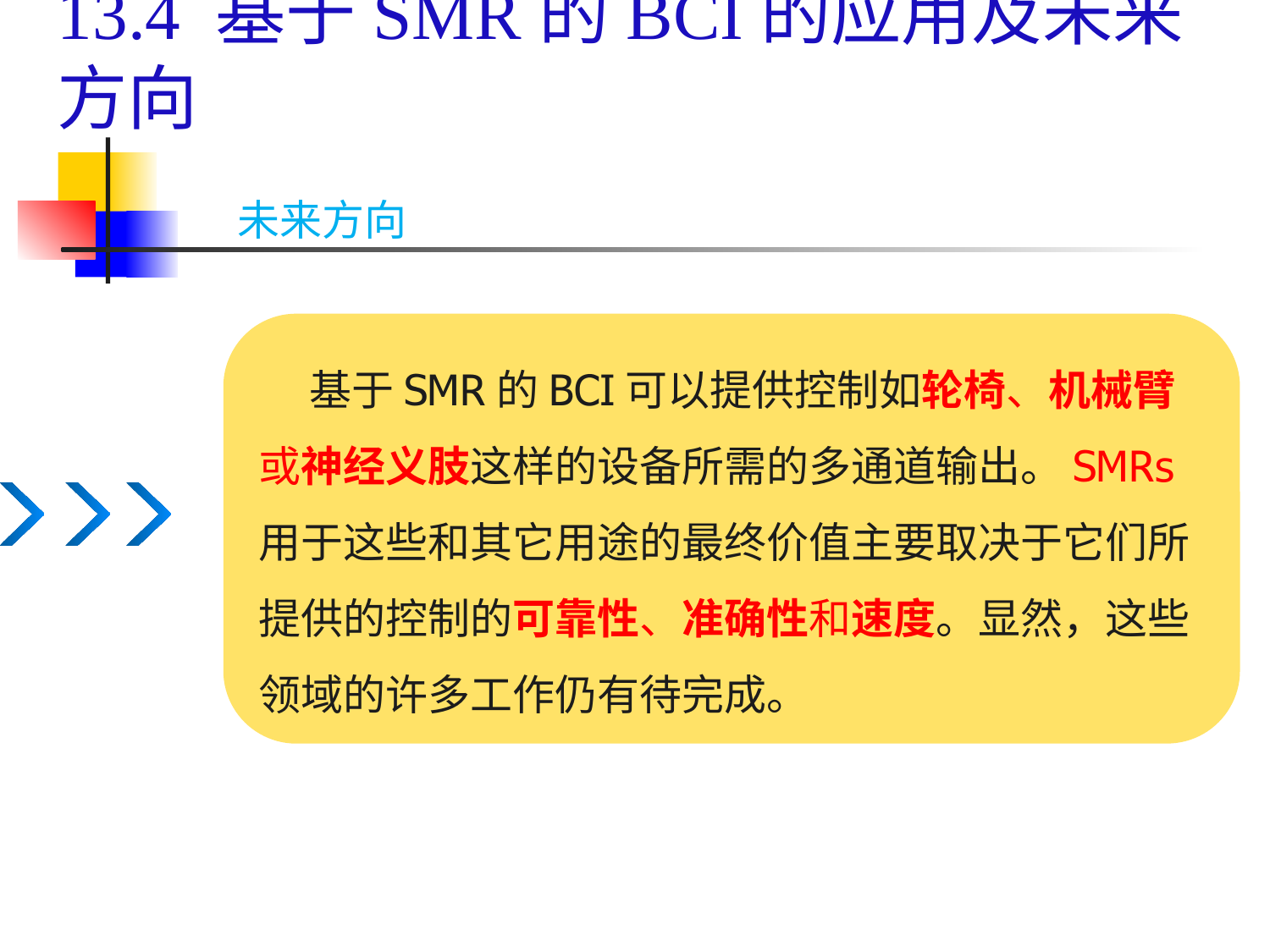

# 13.4 基于SMR的BCI的应用及未来方向
未来方向
      基于SMR的BCI可以提供控制如轮椅、机械臂或神经义肢这样的设备所需的多通道输出。SMRs用于这些和其它用途的最终价值主要取决于它们所提供的控制的可靠性、准确性和速度。显然，这些领域的许多工作仍有待完成。